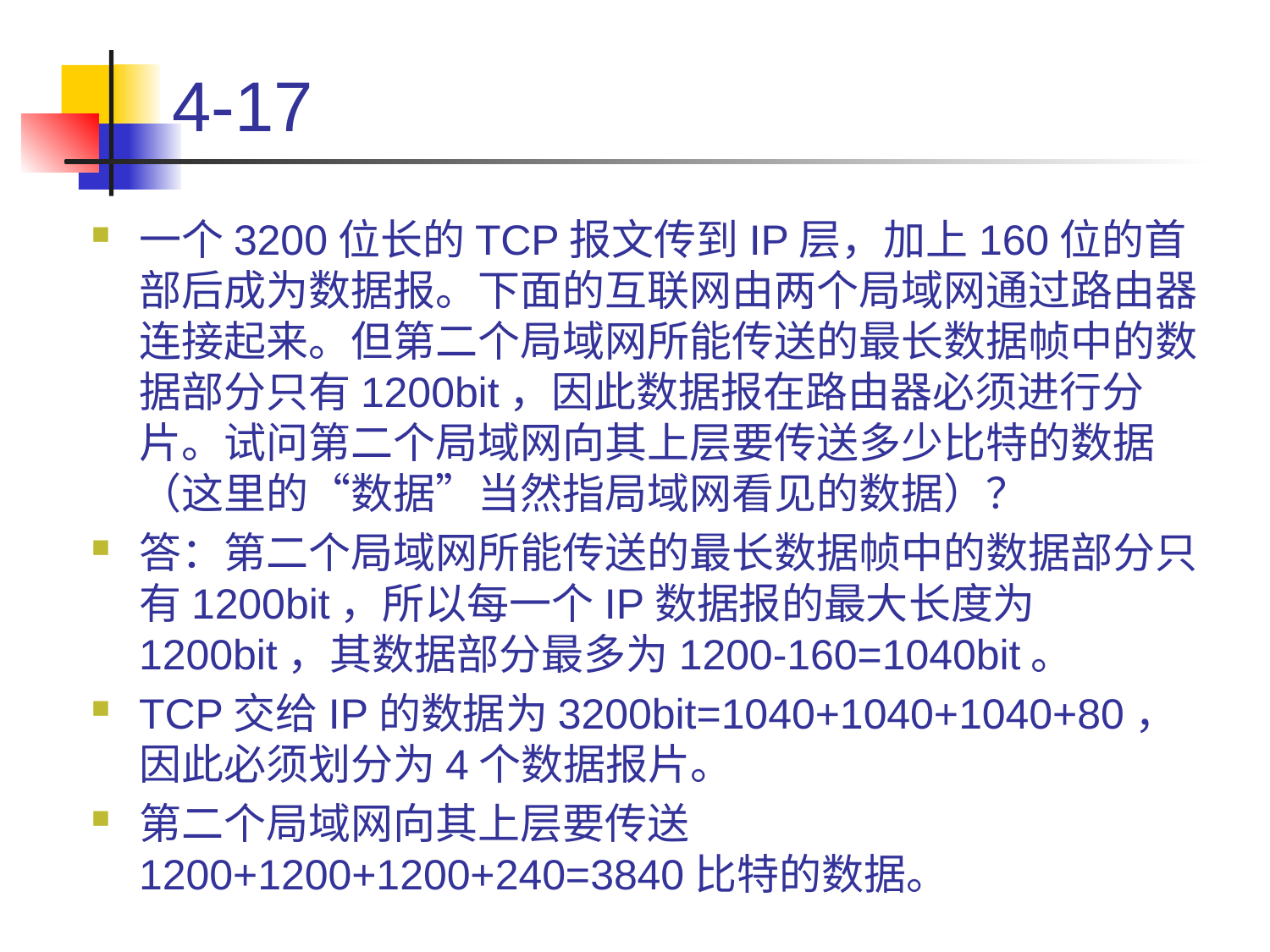

# 4-17
一个3200位长的TCP报文传到IP层，加上160位的首部后成为数据报。下面的互联网由两个局域网通过路由器连接起来。但第二个局域网所能传送的最长数据帧中的数据部分只有1200bit，因此数据报在路由器必须进行分片。试问第二个局域网向其上层要传送多少比特的数据（这里的“数据”当然指局域网看见的数据）？
答：第二个局域网所能传送的最长数据帧中的数据部分只有1200bit，所以每一个IP数据报的最大长度为1200bit，其数据部分最多为1200-160=1040bit。
TCP交给IP的数据为3200bit=1040+1040+1040+80，因此必须划分为4个数据报片。
第二个局域网向其上层要传送1200+1200+1200+240=3840比特的数据。